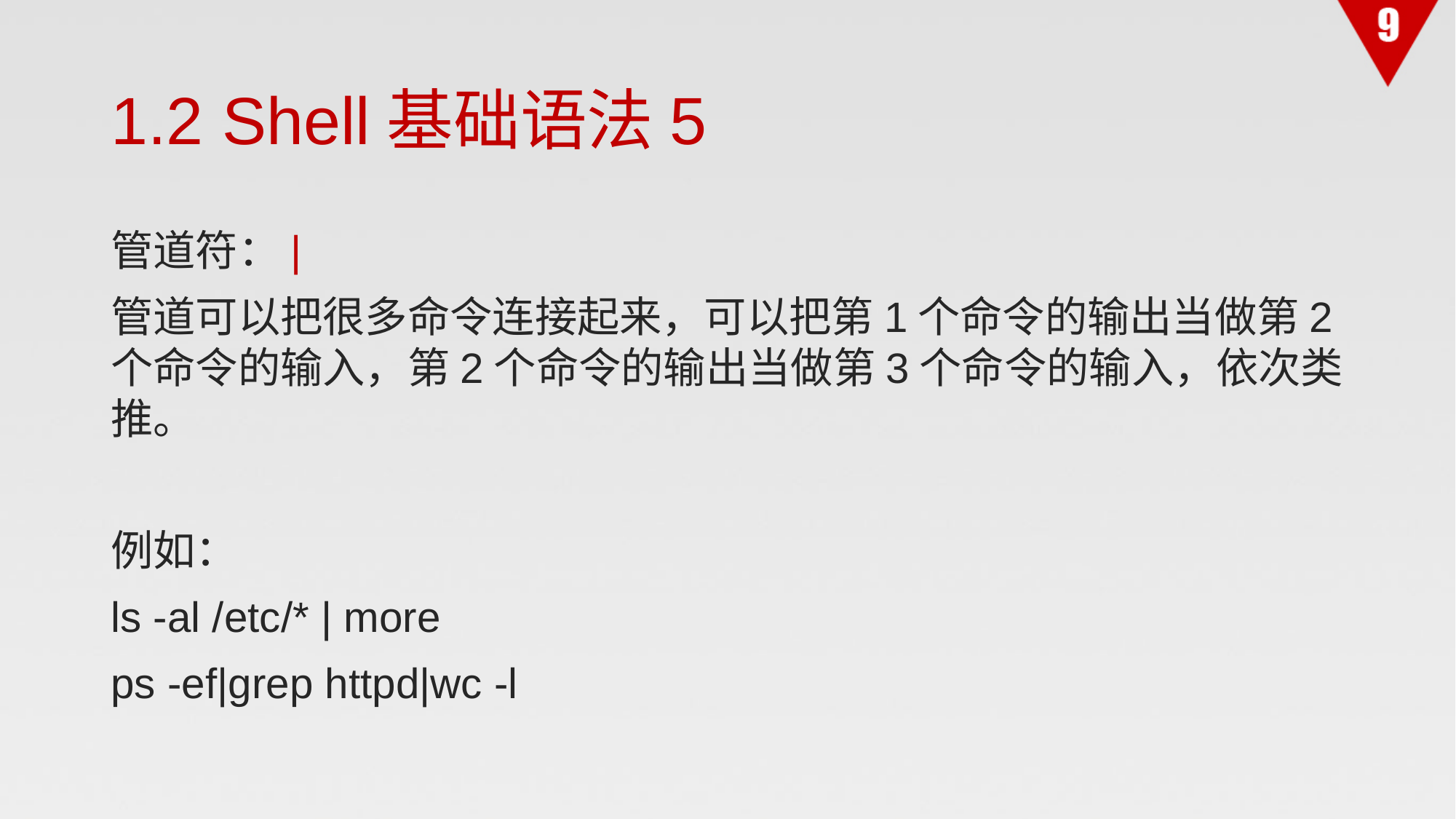

# 1.2 Shell基础语法5
管道符：|
管道可以把很多命令连接起来，可以把第1个命令的输出当做第2个命令的输入，第2个命令的输出当做第3个命令的输入，依次类推。

例如：
ls -al /etc/* | more
ps -ef|grep httpd|wc -l